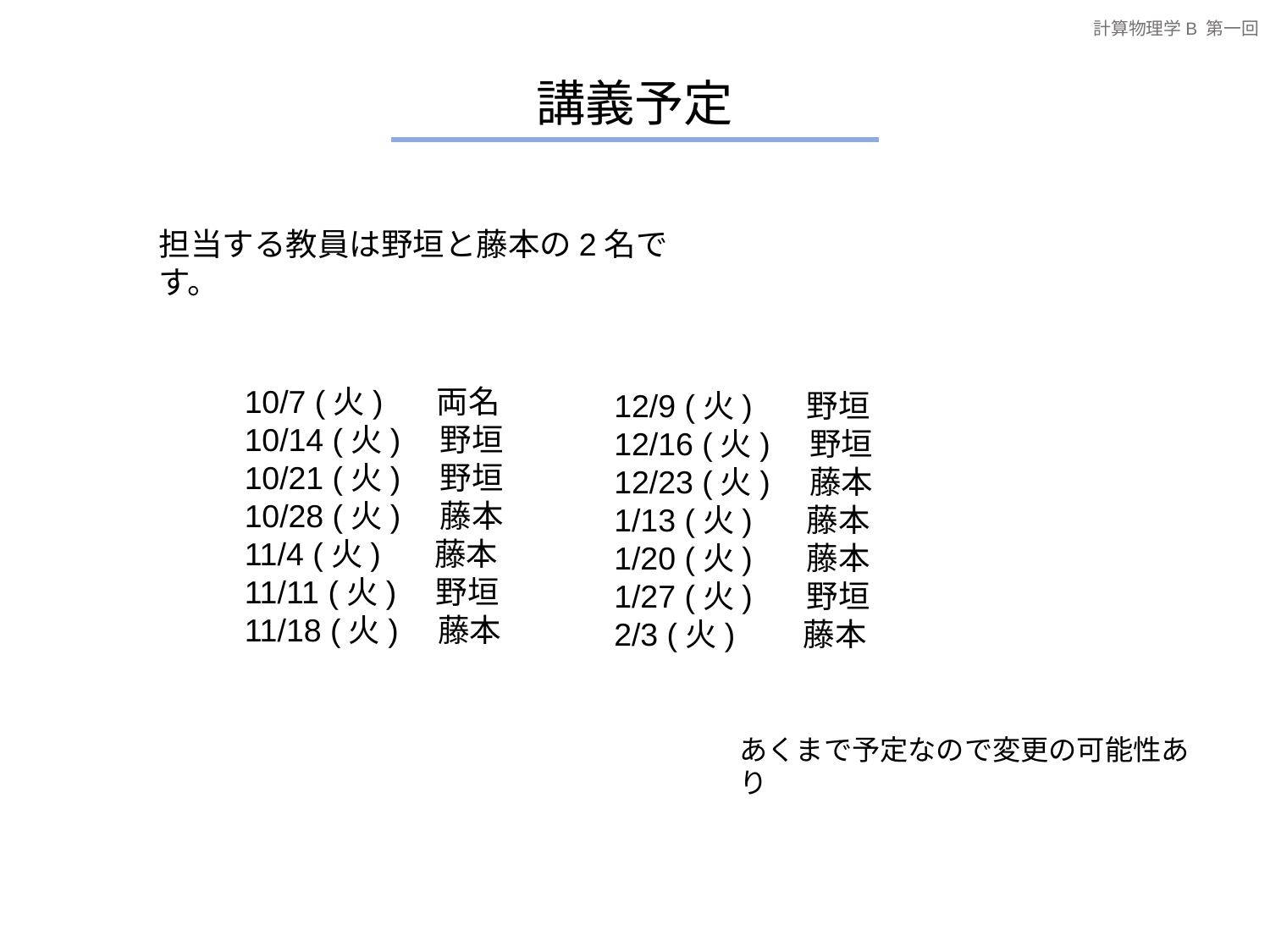

講義予定
担当する教員は野垣と藤本の2名です。
10/7 (火)　  両名
10/14 (火)　野垣
10/21 (火)　野垣
10/28 (火)　藤本
11/4 (火)　  藤本
11/11 (火)　野垣
11/18 (火)　藤本
12/9 (火)　  野垣
12/16 (火)　野垣
12/23 (火)　藤本
1/13 (火)　  藤本
1/20 (火)　  藤本
1/27 (火)　  野垣
2/3 (火)　    藤本
あくまで予定なので変更の可能性あり